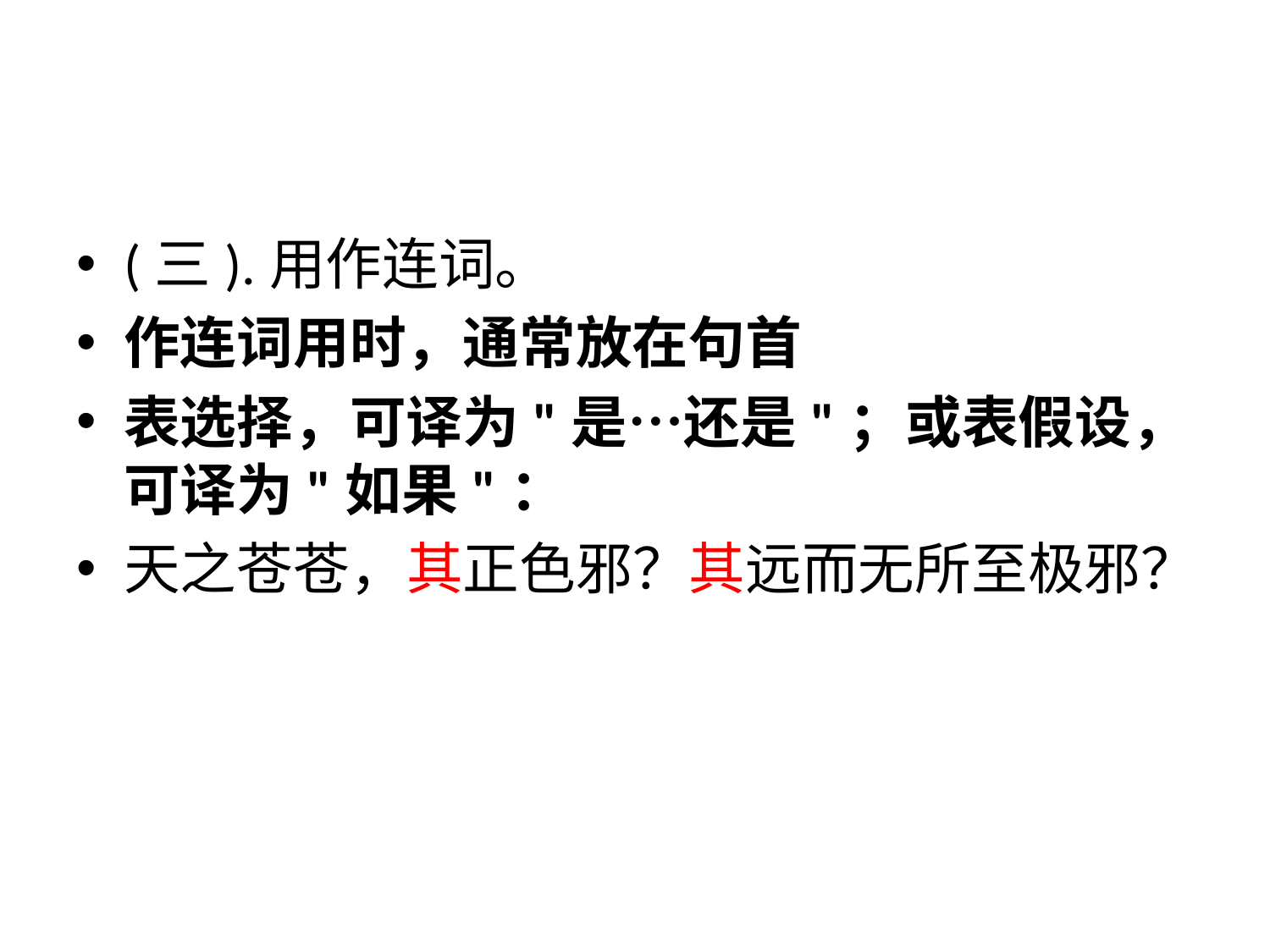

#
(三).用作连词。
作连词用时，通常放在句首
表选择，可译为"是…还是"；或表假设，可译为"如果"：
天之苍苍，其正色邪？其远而无所至极邪？